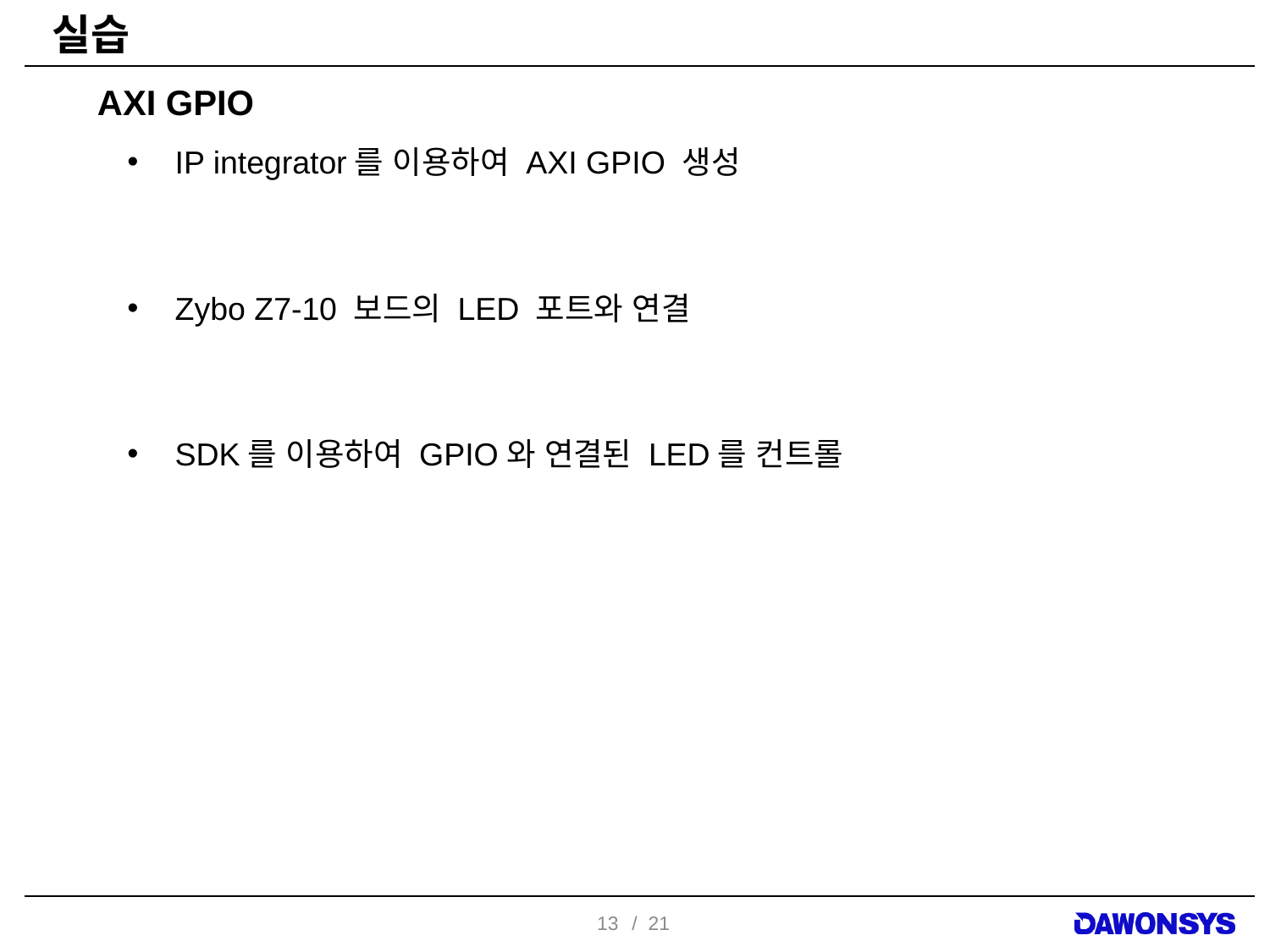

# 실습
AXI GPIO
IP integrator를 이용하여 AXI GPIO 생성

Zybo Z7-10 보드의 LED 포트와 연결

SDK를 이용하여 GPIO와 연결된 LED를 컨트롤
13
/  21